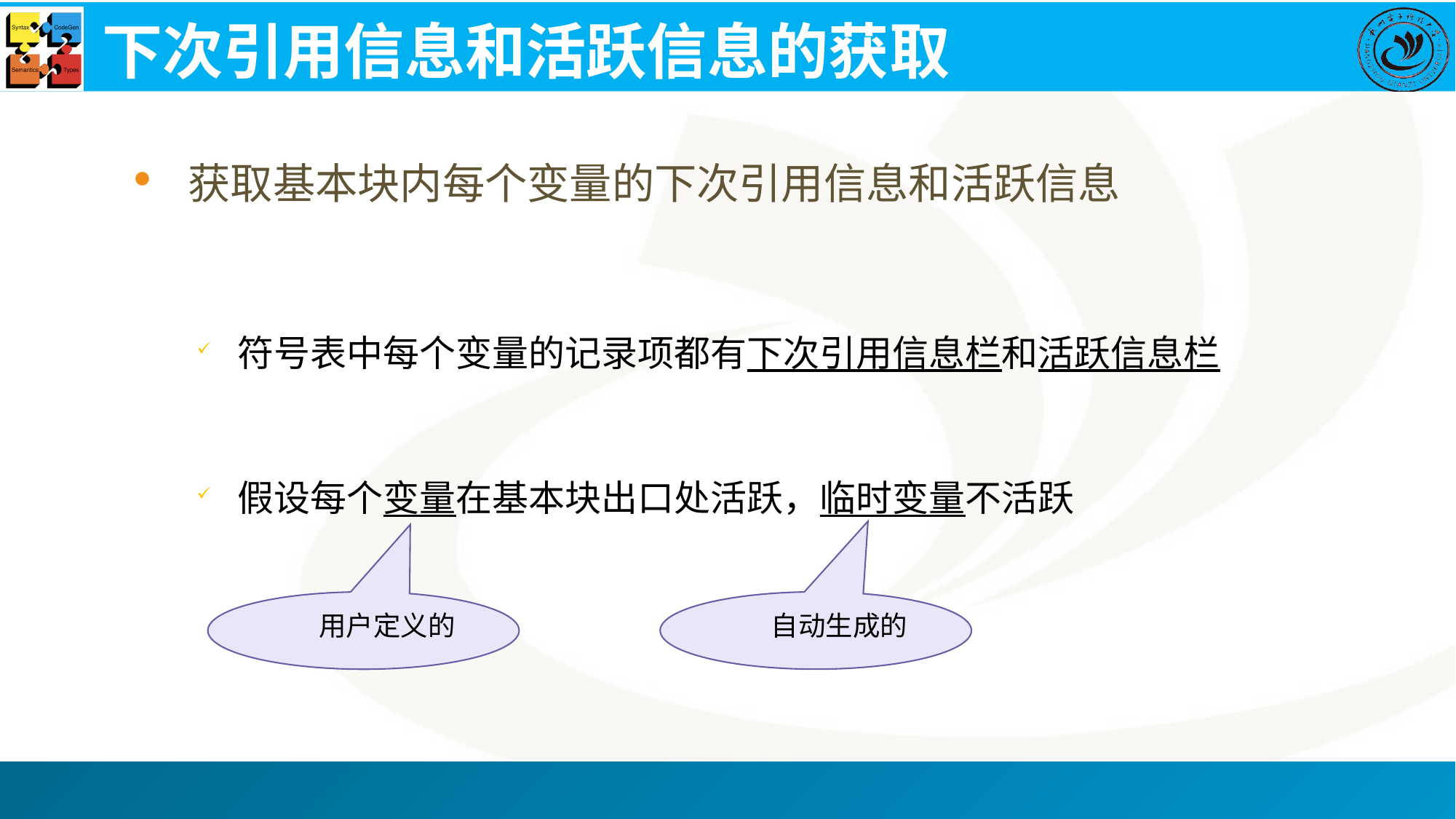

# 下次引用信息和活跃信息的获取
获取基本块内每个变量的下次引用信息和活跃信息
符号表中每个变量的记录项都有下次引用信息栏和活跃信息栏
假设每个变量在基本块出口处活跃，临时变量不活跃
用户定义的
自动生成的